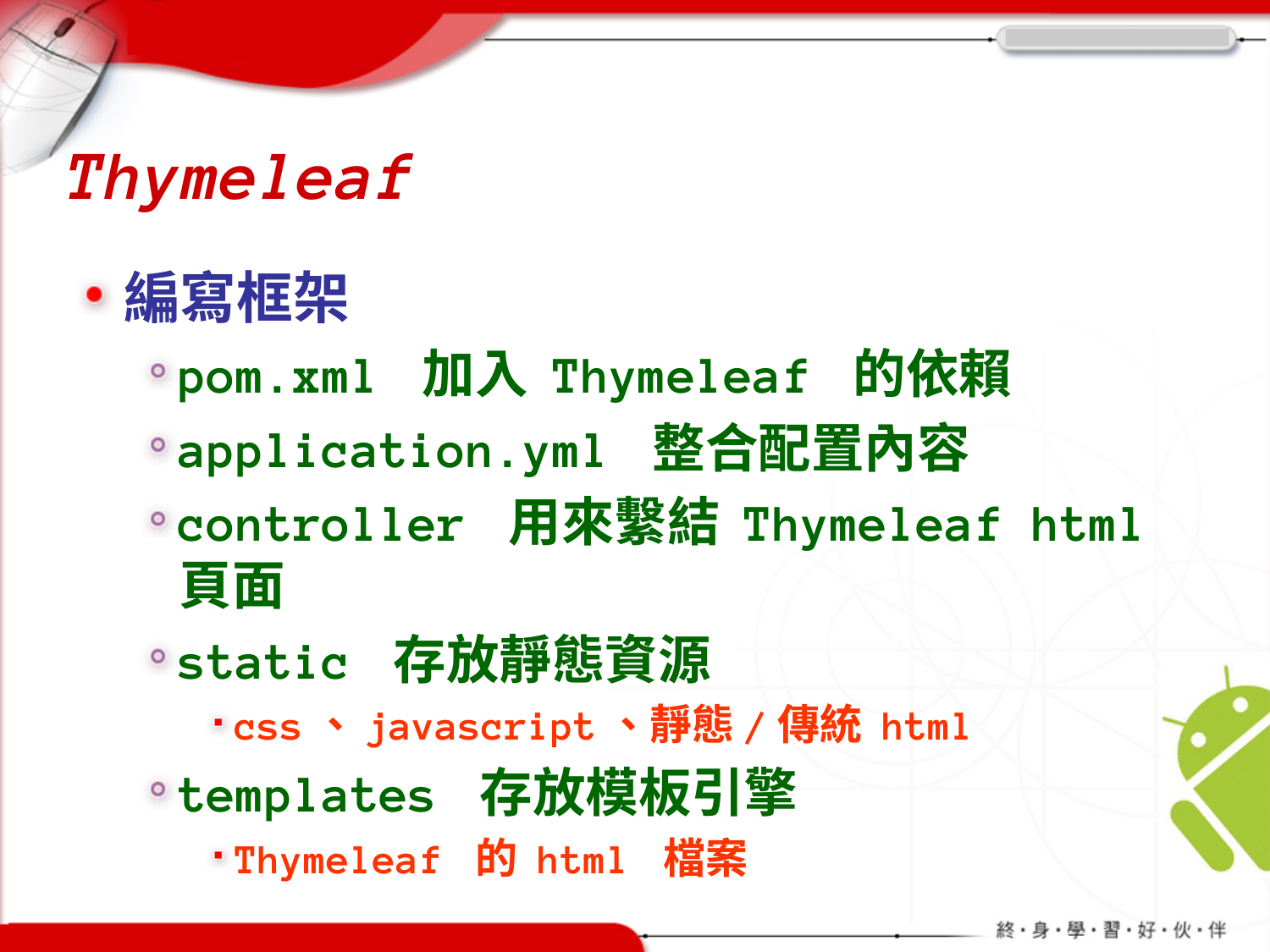

# Thymeleaf
編寫框架
pom.xml 加入 Thymeleaf 的依賴
application.yml 整合配置內容
controller 用來繫結 Thymeleaf html頁面
static 存放靜態資源
css、javascript、靜態/傳統 html
templates 存放模板引擎
Thymeleaf 的 html 檔案